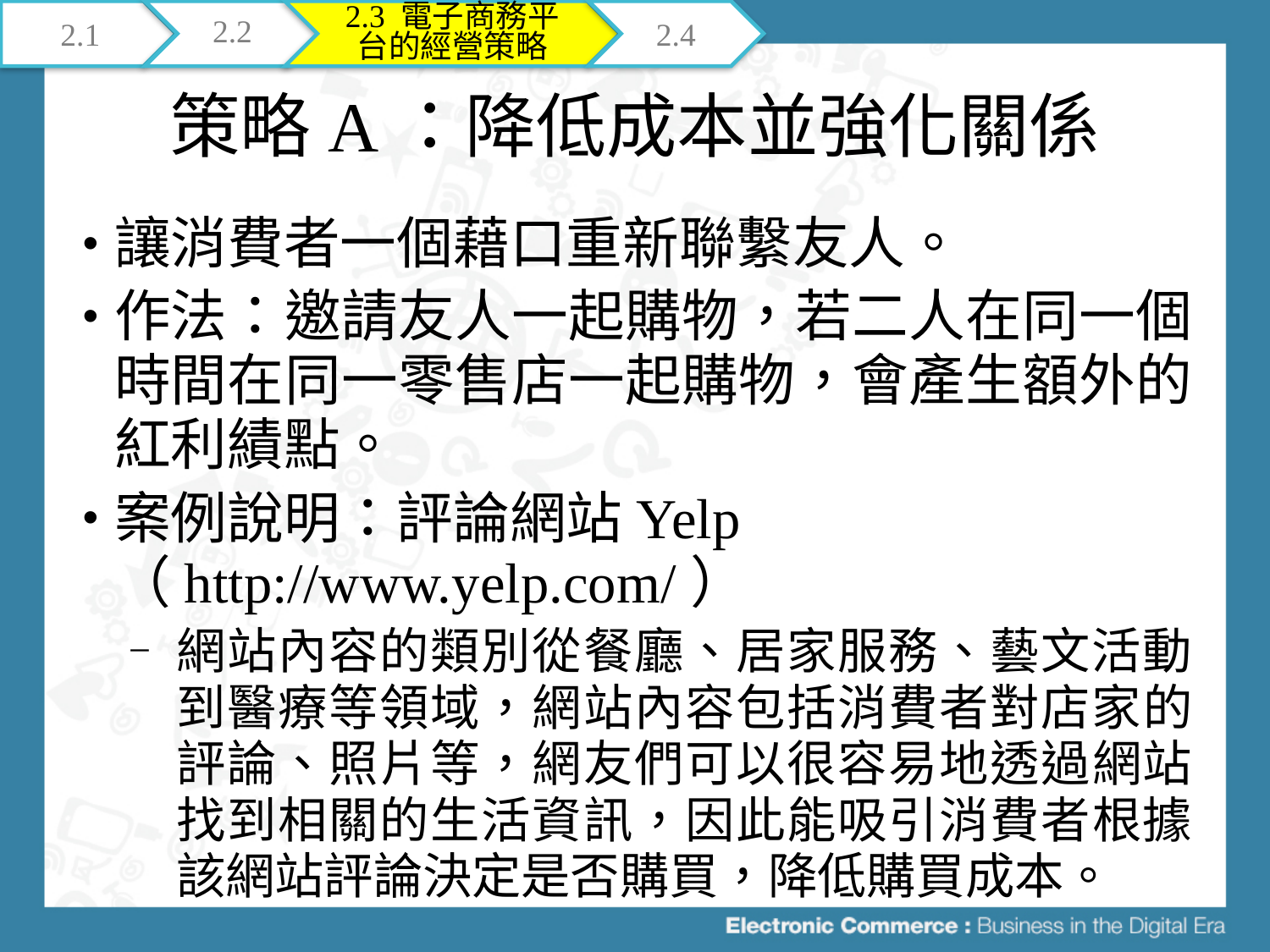

2.1
2.2
2.3 電子商務平台的經營策略
2.4
# 策略A：降低成本並強化關係
讓消費者一個藉口重新聯繫友人。
作法：邀請友人一起購物，若二人在同一個時間在同一零售店一起購物，會產生額外的紅利績點。
案例說明：評論網站Yelp （http://www.yelp.com/）
網站內容的類別從餐廳、居家服務、藝文活動到醫療等領域，網站內容包括消費者對店家的評論、照片等，網友們可以很容易地透過網站找到相關的生活資訊，因此能吸引消費者根據該網站評論決定是否購買，降低購買成本。